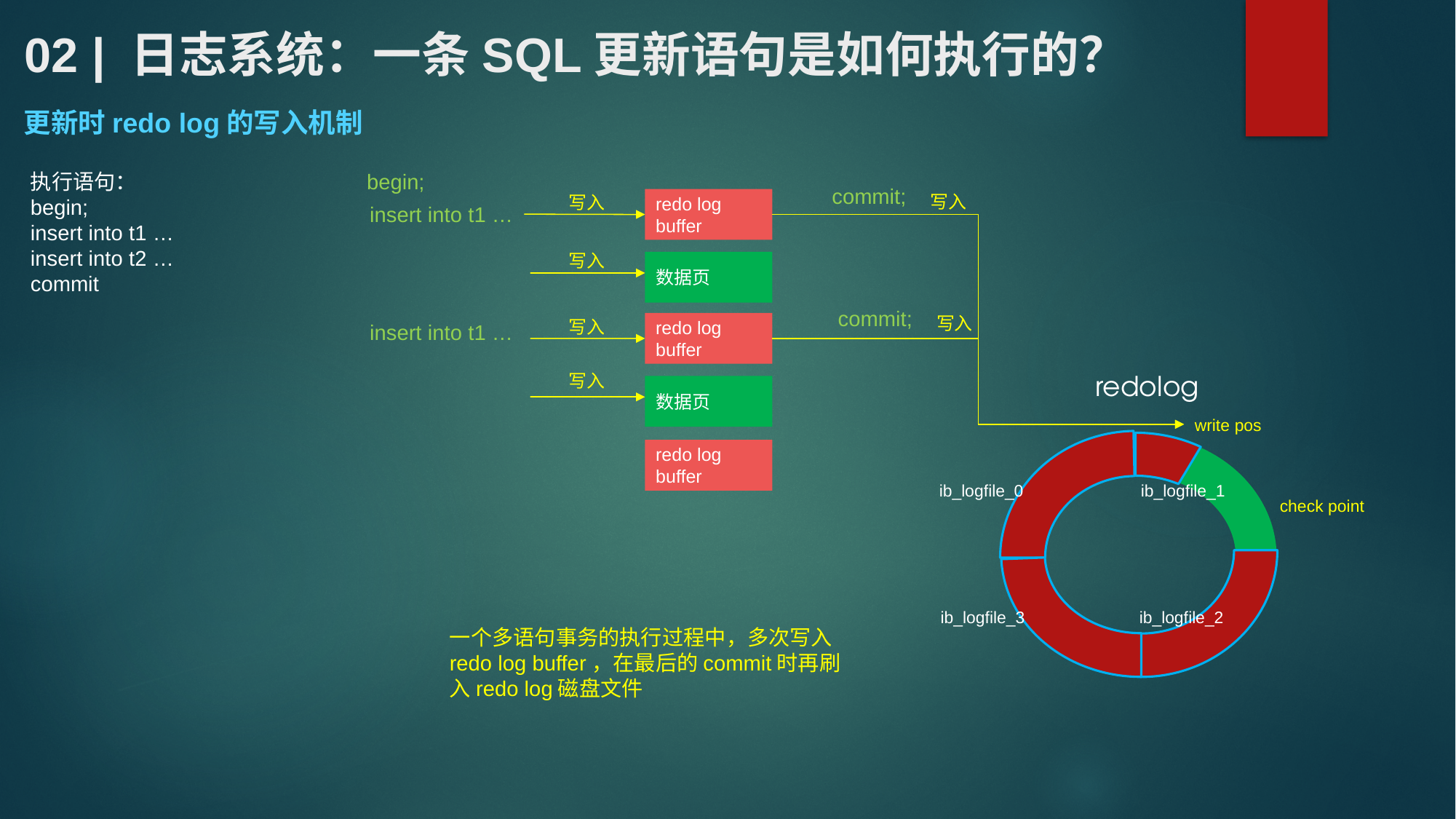

# 02 | 日志系统：一条SQL更新语句是如何执行的？
更新时redo log的写入机制
执行语句：
begin;
insert into t1 …
insert into t2 …
commit
begin;
commit;
写入
写入
redo log buffer
insert into t1 …
写入
数据页
commit;
写入
写入
redo log buffer
insert into t1 …
redolog
写入
数据页
write pos

redo log buffer
ib_logfile_0
ib_logfile_1
check point
ib_logfile_3
ib_logfile_2
一个多语句事务的执行过程中，多次写入redo log buffer，在最后的commit时再刷入redo log磁盘文件